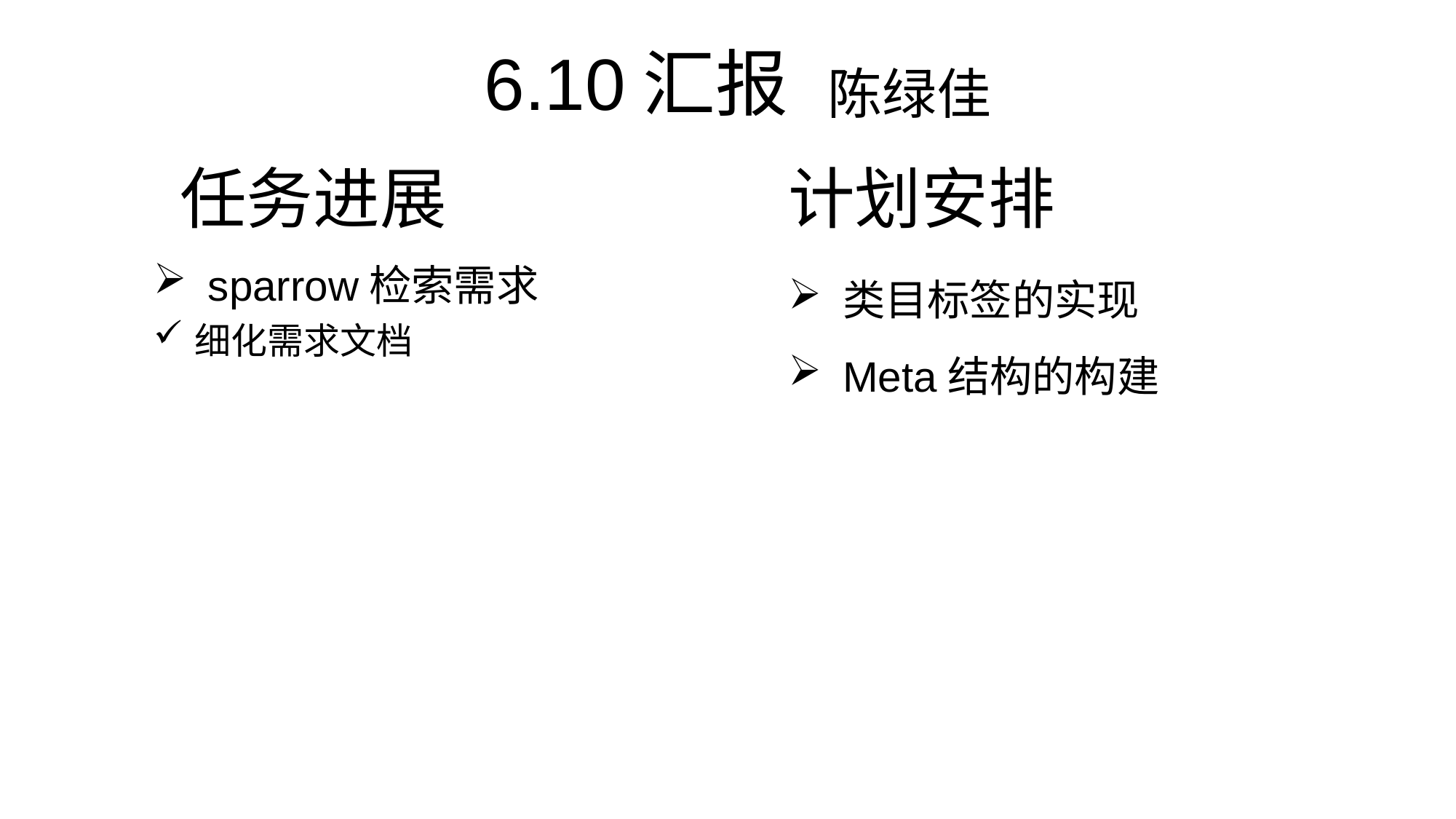

6.10汇报
陈绿佳
任务进展
计划安排
sparrow检索需求
细化需求文档
类目标签的实现
Meta结构的构建